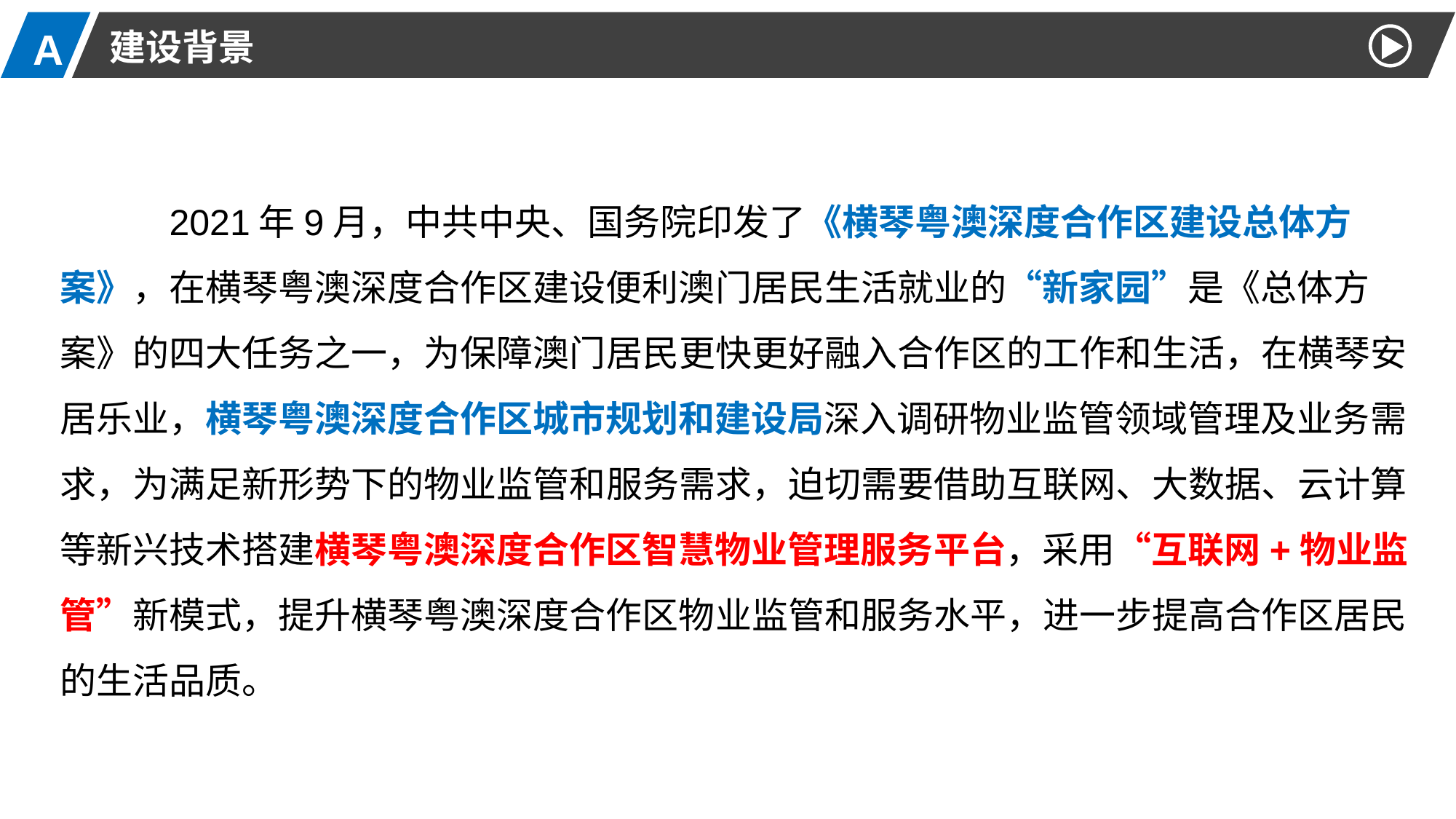

A
建设背景

	2021年9月，中共中央、国务院印发了《横琴粤澳深度合作区建设总体方案》，在横琴粤澳深度合作区建设便利澳门居民生活就业的“新家园”是《总体方案》的四大任务之一，为保障澳门居民更快更好融入合作区的工作和生活，在横琴安居乐业，横琴粤澳深度合作区城市规划和建设局深入调研物业监管领域管理及业务需求，为满足新形势下的物业监管和服务需求，迫切需要借助互联网、大数据、云计算等新兴技术搭建横琴粤澳深度合作区智慧物业管理服务平台，采用“互联网+物业监管”新模式，提升横琴粤澳深度合作区物业监管和服务水平，进一步提高合作区居民的生活品质。